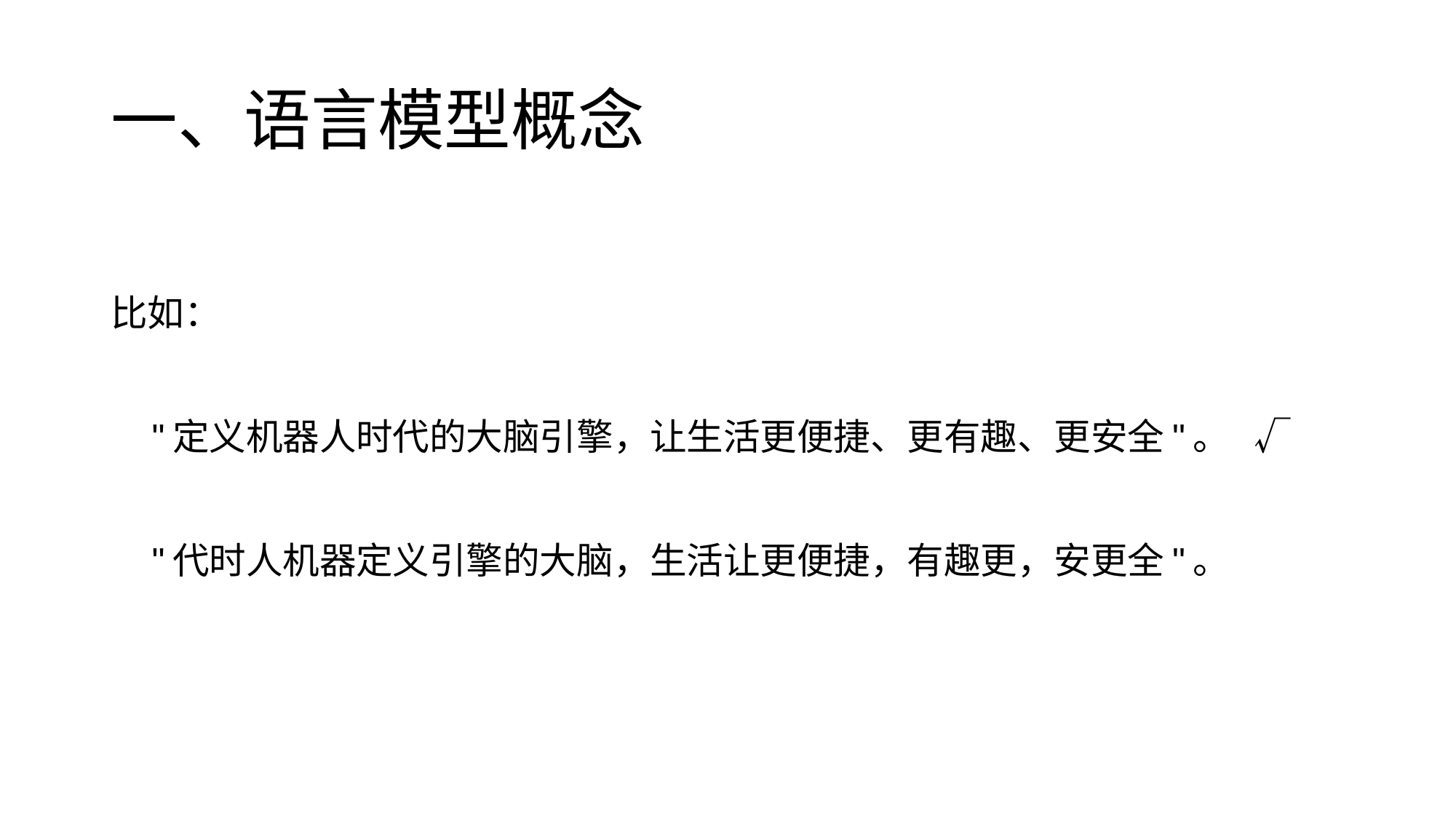

# 一、语言模型概念
比如：
    "定义机器人时代的大脑引擎，让生活更便捷、更有趣、更安全"。   √
    "代时人机器定义引擎的大脑，生活让更便捷，有趣更，安更全"。